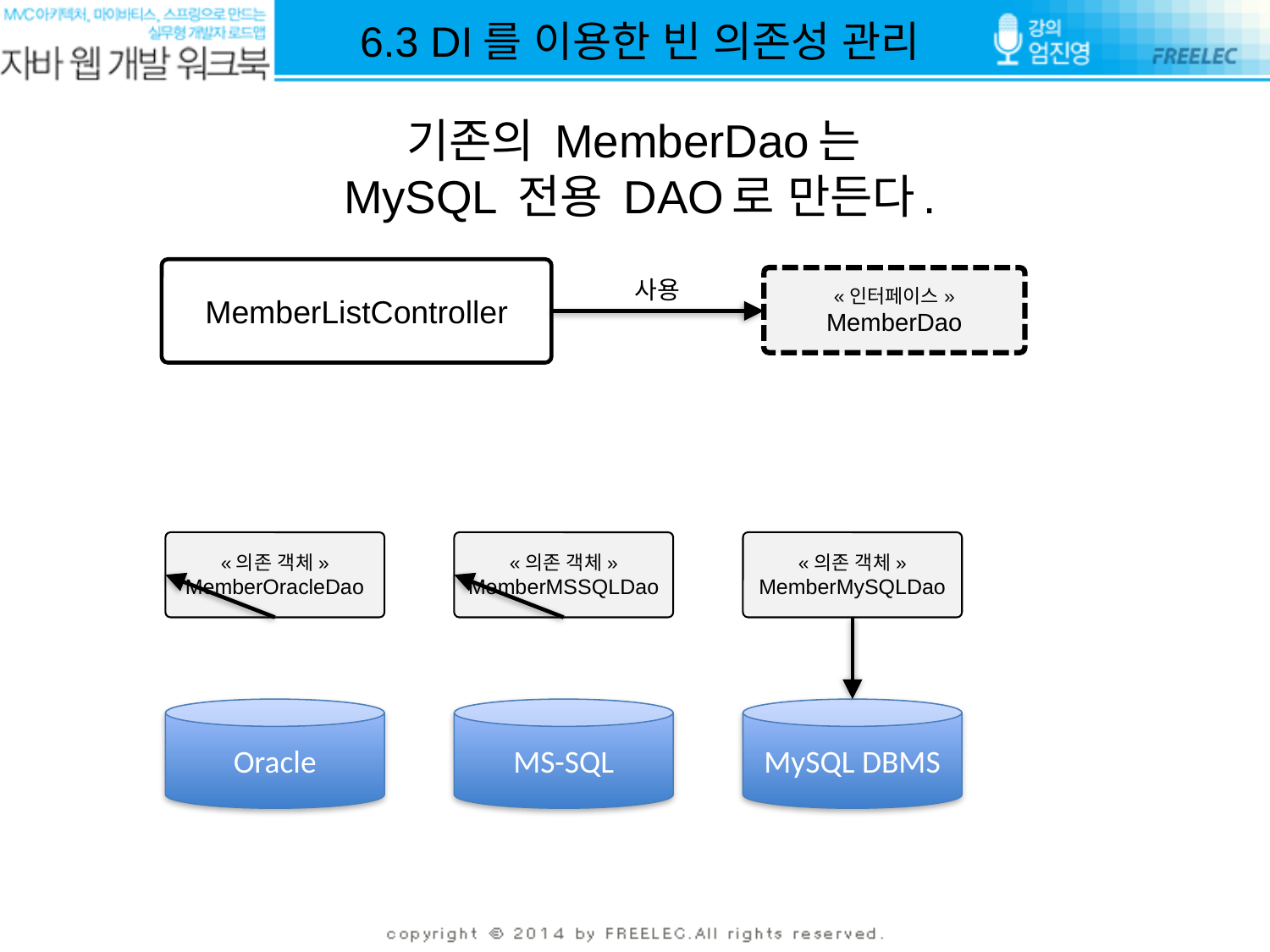

6.3 DI를 이용한 빈 의존성 관리
기존의 MemberDao는
MySQL 전용 DAO로 만든다.
MemberListController
«인터페이스»
MemberDao
사용
«의존 객체»
MemberOracleDao
«의존 객체»
MemberMSSQLDao
«의존 객체»
MemberMySQLDao
Oracle
MS-SQL
MySQL DBMS